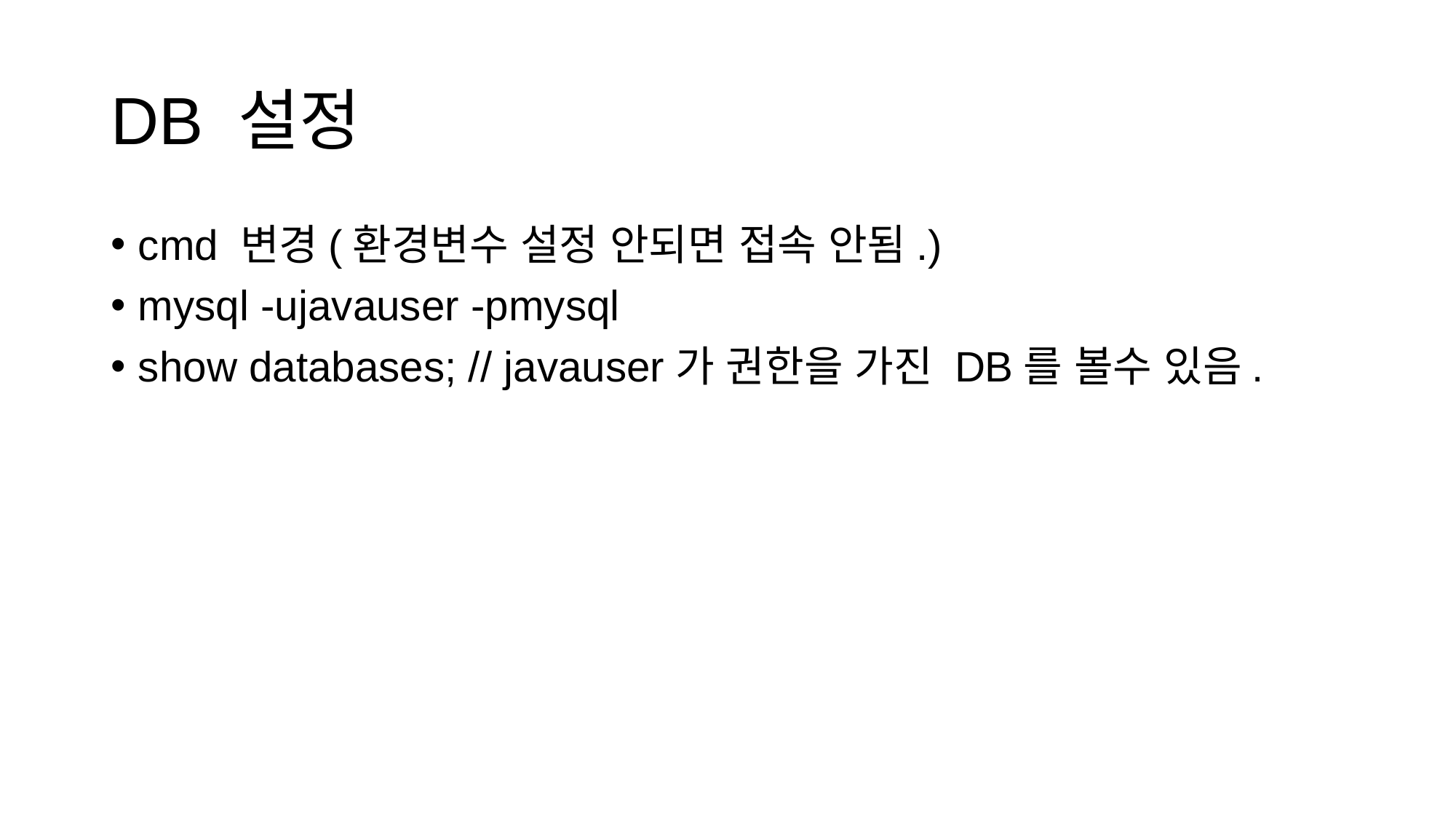

# DB 설정
cmd 변경(환경변수 설정 안되면 접속 안됨.)
mysql -ujavauser -pmysql
show databases; // javauser가 권한을 가진 DB를 볼수 있음.